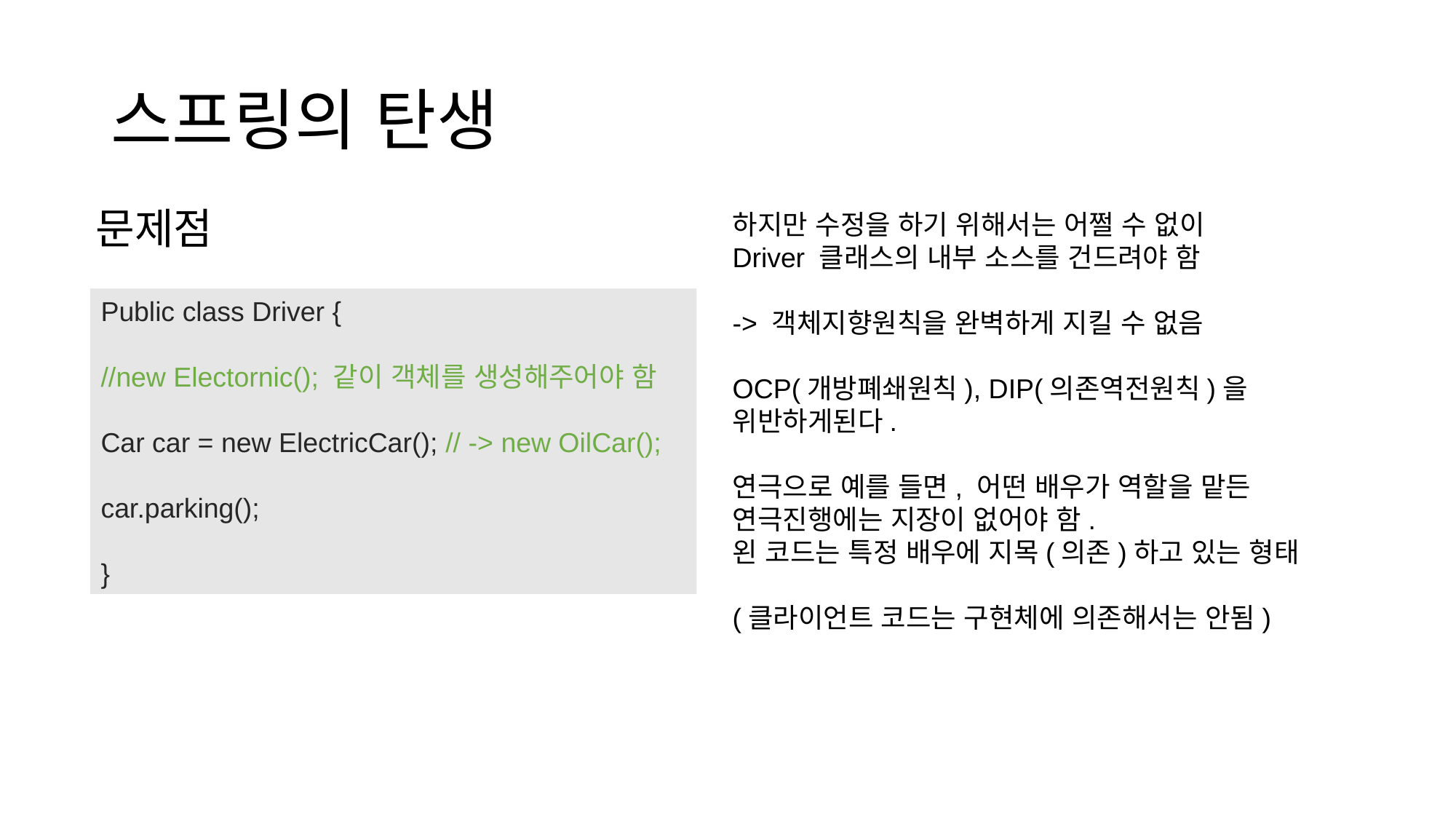

# 스프링의 탄생
 문제점
하지만 수정을 하기 위해서는 어쩔 수 없이
Driver 클래스의 내부 소스를 건드려야 함

-> 객체지향원칙을 완벽하게 지킬 수 없음

OCP(개방폐쇄원칙), DIP(의존역전원칙)을
위반하게된다.

연극으로 예를 들면, 어떤 배우가 역할을 맡든 연극진행에는 지장이 없어야 함.
왼 코드는 특정 배우에 지목(의존)하고 있는 형태

(클라이언트 코드는 구현체에 의존해서는 안됨)
Public class Driver {
//new Electornic(); 같이 객체를 생성해주어야 함
Car car = new ElectricCar(); // -> new OilCar();
car.parking();
}